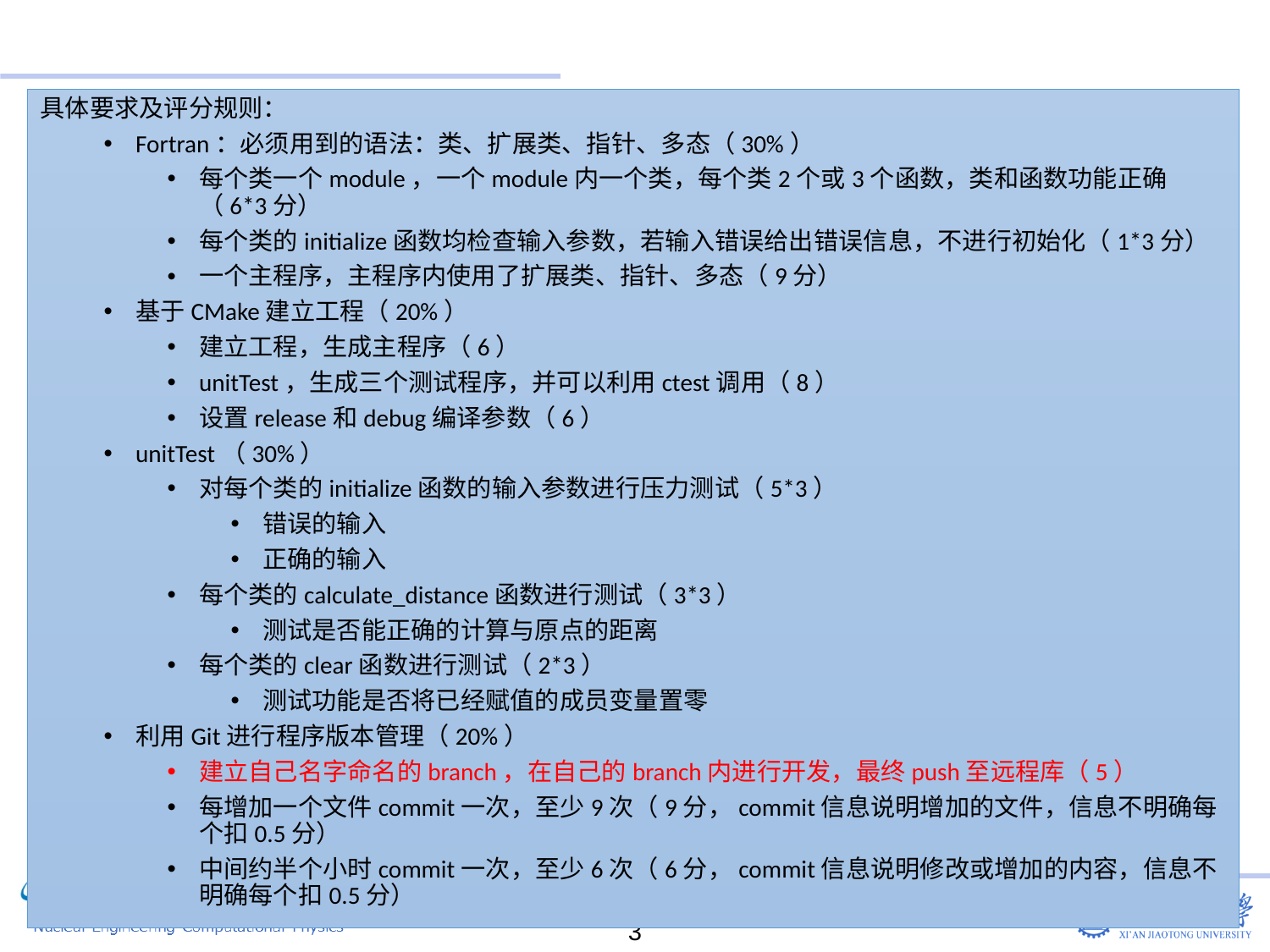

具体要求及评分规则：
Fortran：必须用到的语法：类、扩展类、指针、多态（30%）
每个类一个module，一个module内一个类，每个类2个或3个函数，类和函数功能正确（6*3分）
每个类的initialize函数均检查输入参数，若输入错误给出错误信息，不进行初始化（1*3分）
一个主程序，主程序内使用了扩展类、指针、多态（9分）
基于CMake建立工程（20%）
建立工程，生成主程序（6）
unitTest，生成三个测试程序，并可以利用ctest调用（8）
设置release和debug编译参数（6）
unitTest（30%）
对每个类的initialize函数的输入参数进行压力测试（5*3）
错误的输入
正确的输入
每个类的calculate_distance函数进行测试（3*3）
测试是否能正确的计算与原点的距离
每个类的clear函数进行测试（2*3）
测试功能是否将已经赋值的成员变量置零
利用Git进行程序版本管理（20%）
建立自己名字命名的branch，在自己的branch内进行开发，最终push至远程库（5）
每增加一个文件commit一次，至少9次（9分，commit信息说明增加的文件，信息不明确每个扣0.5分）
中间约半个小时commit一次，至少6次（6分，commit信息说明修改或增加的内容，信息不明确每个扣0.5分）